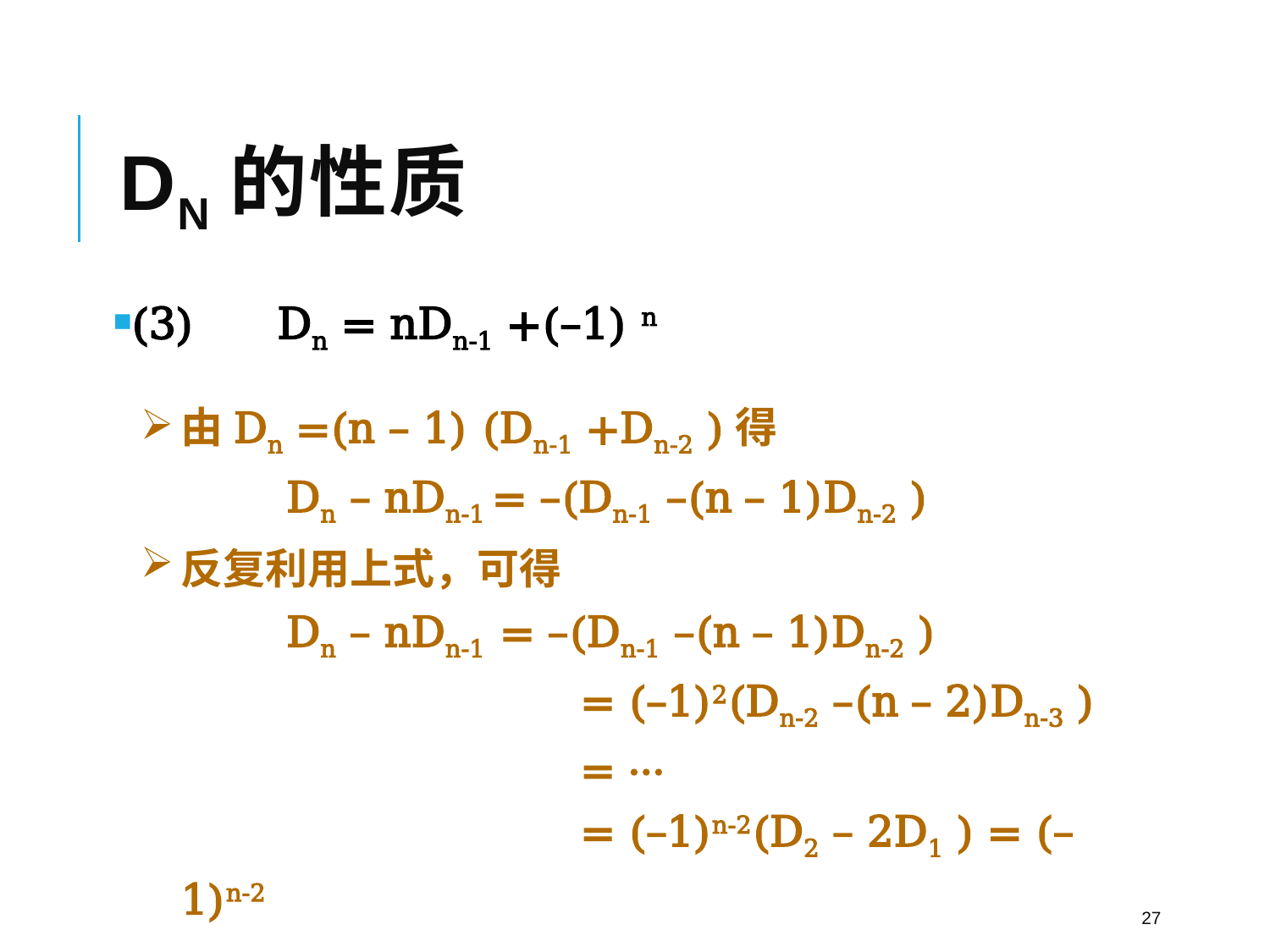

# Dn的性质
(3)      Dn = nDn-1 +(–1) n
由Dn =(n – 1) (Dn-1 +Dn-2 )得
          Dn – nDn-1 = –(Dn-1 –(n – 1)Dn-2 )
反复利用上式，可得
          Dn – nDn-1  = –(Dn-1 –(n – 1)Dn-2 )
                              = (–1)2(Dn-2 –(n – 2)Dn-3 )
                              = ···
                              = (–1)n-2(D2 – 2D1 ) = (–1)n-2
27